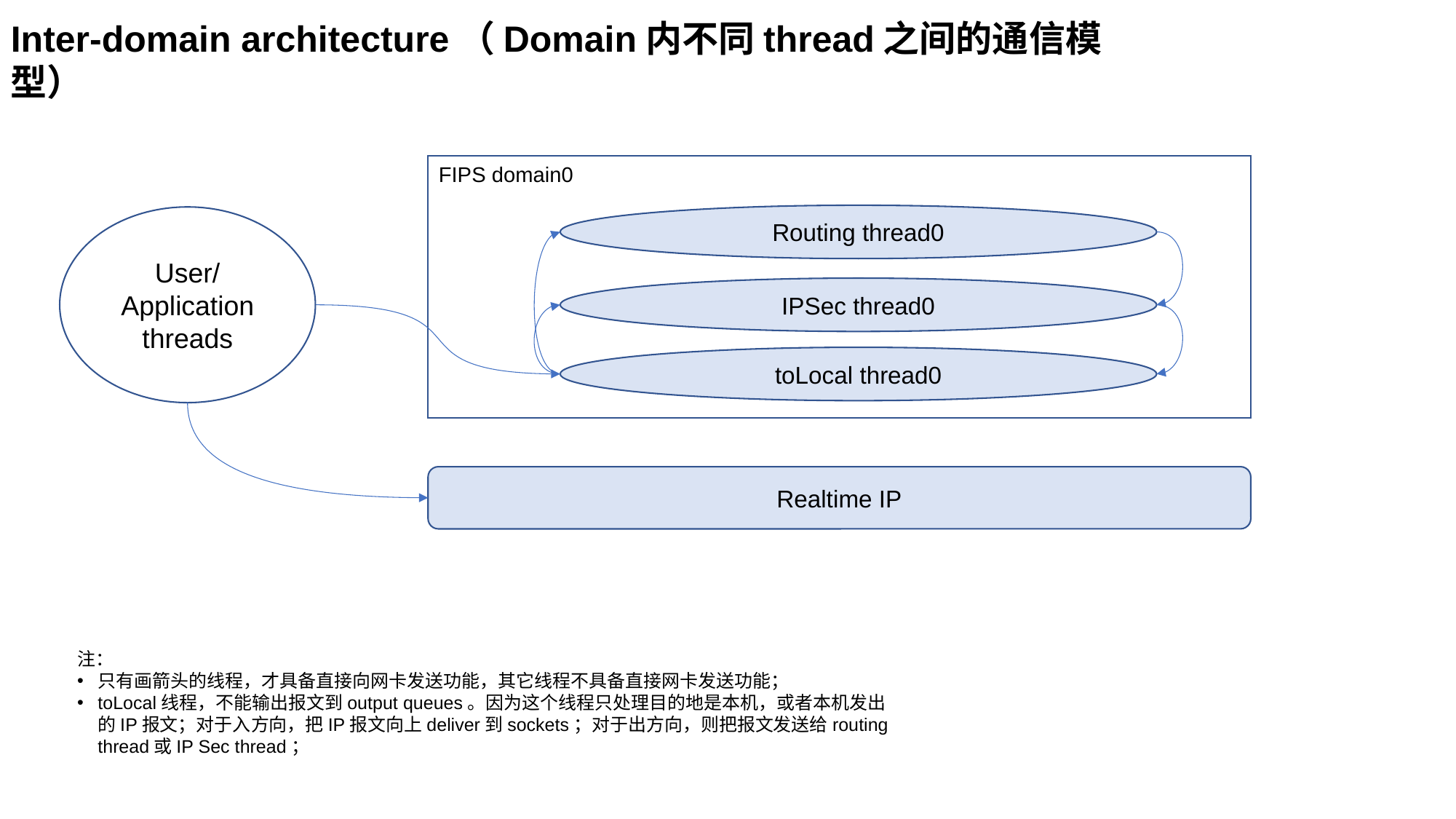

Inter-domain architecture（Domain内不同thread之间的通信模型）
FIPS domain0
Routing thread0
User/Application threads
IPSec thread0
toLocal thread0
Realtime IP
注：
只有画箭头的线程，才具备直接向网卡发送功能，其它线程不具备直接网卡发送功能；
toLocal线程，不能输出报文到output queues。因为这个线程只处理目的地是本机，或者本机发出的IP报文；对于入方向，把IP报文向上deliver到sockets；对于出方向，则把报文发送给routing thread或IP Sec thread；